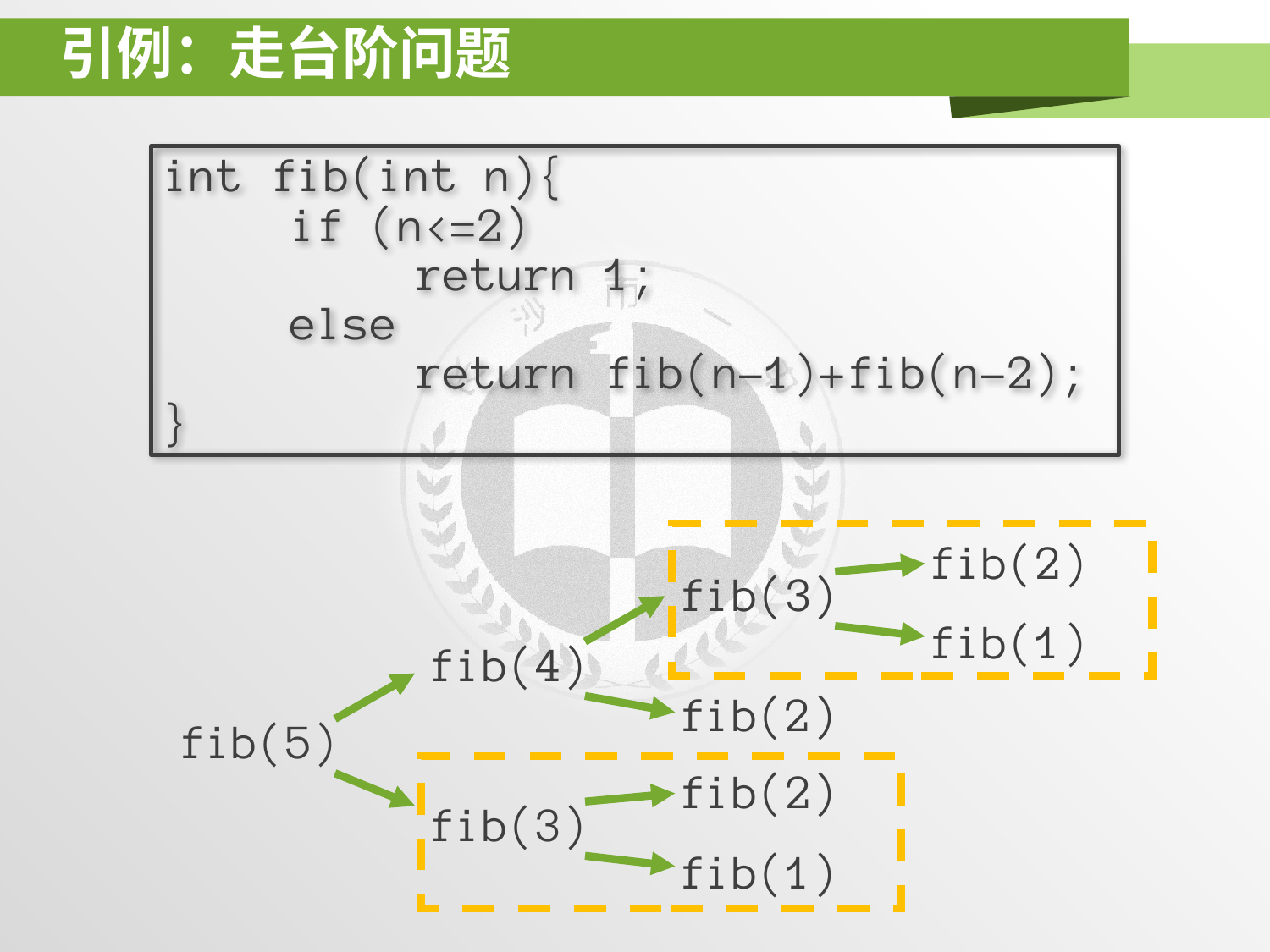

# 引例：走台阶问题
int fib(int n){
	if (n<=2)
		return 1;
	else
		return fib(n-1)+fib(n-2);
}

fib(2)
fib(3)
fib(1)
fib(4)
fib(2)
fib(5)
fib(2)

fib(3)
fib(1)